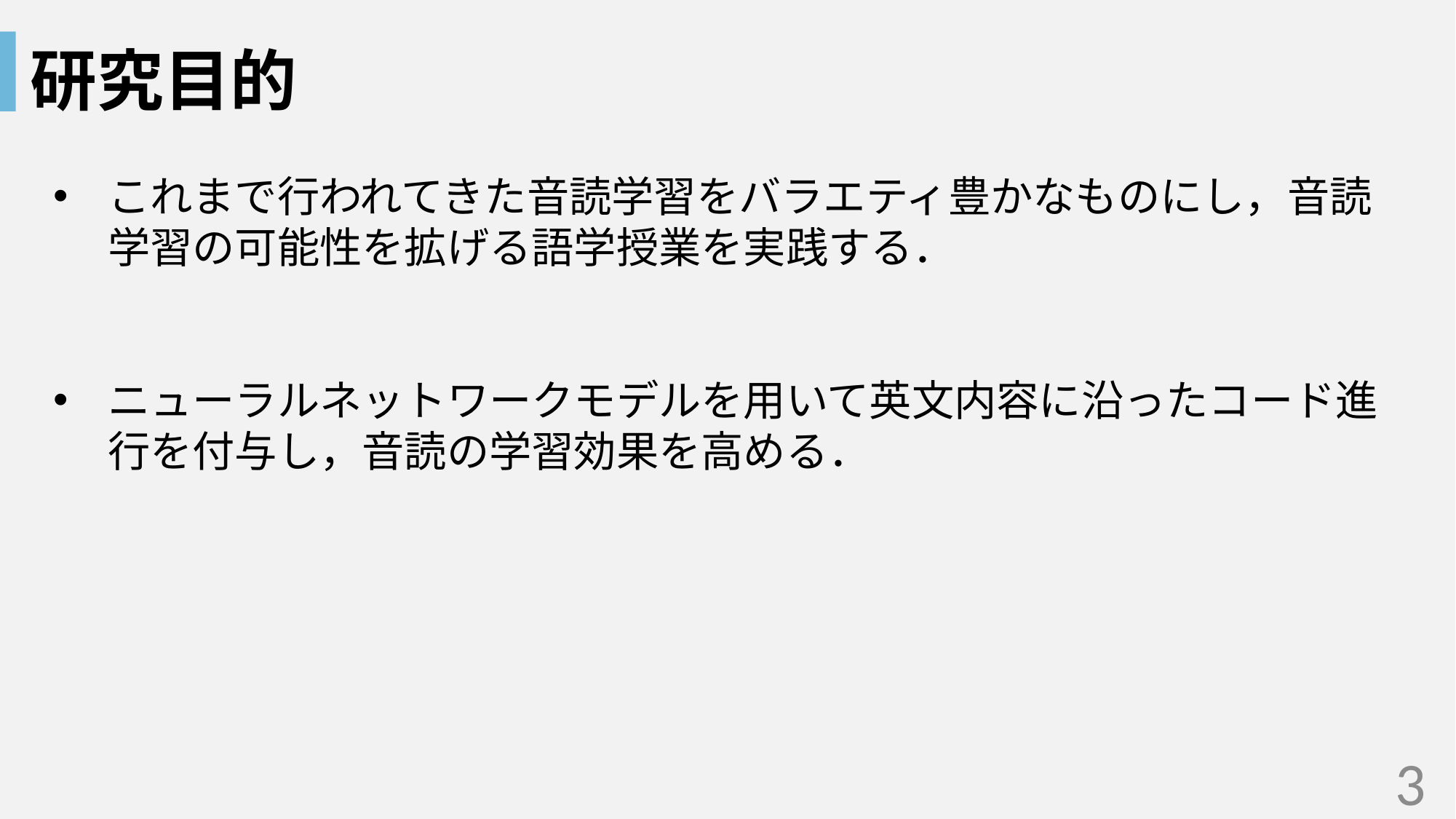

# 研究目的
これまで行われてきた音読学習をバラエティ豊かなものにし，音読学習の可能性を拡げる語学授業を実践する．

ニューラルネットワークモデルを用いて英文内容に沿ったコード進行を付与し，音読の学習効果を高める．
3